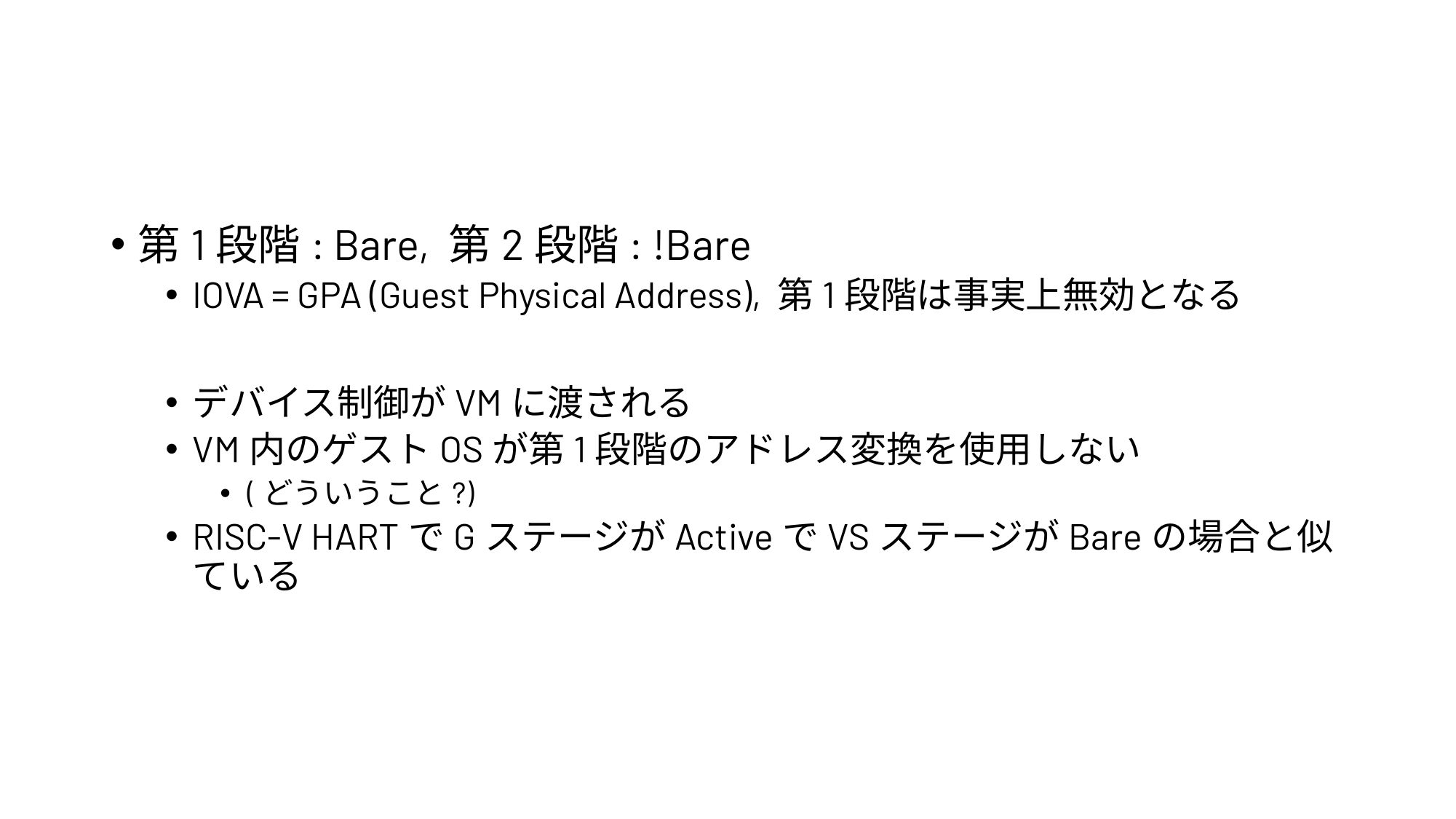

#
第1段階: Bare, 第2段階: !Bare
IOVA = GPA (Guest Physical Address), 第1段階は事実上無効となる

デバイス制御がVMに渡される
VM内のゲストOSが第1段階のアドレス変換を使用しない
(どういうこと?)
RISC-V HARTでGステージがActiveでVSステージがBareの場合と似ている